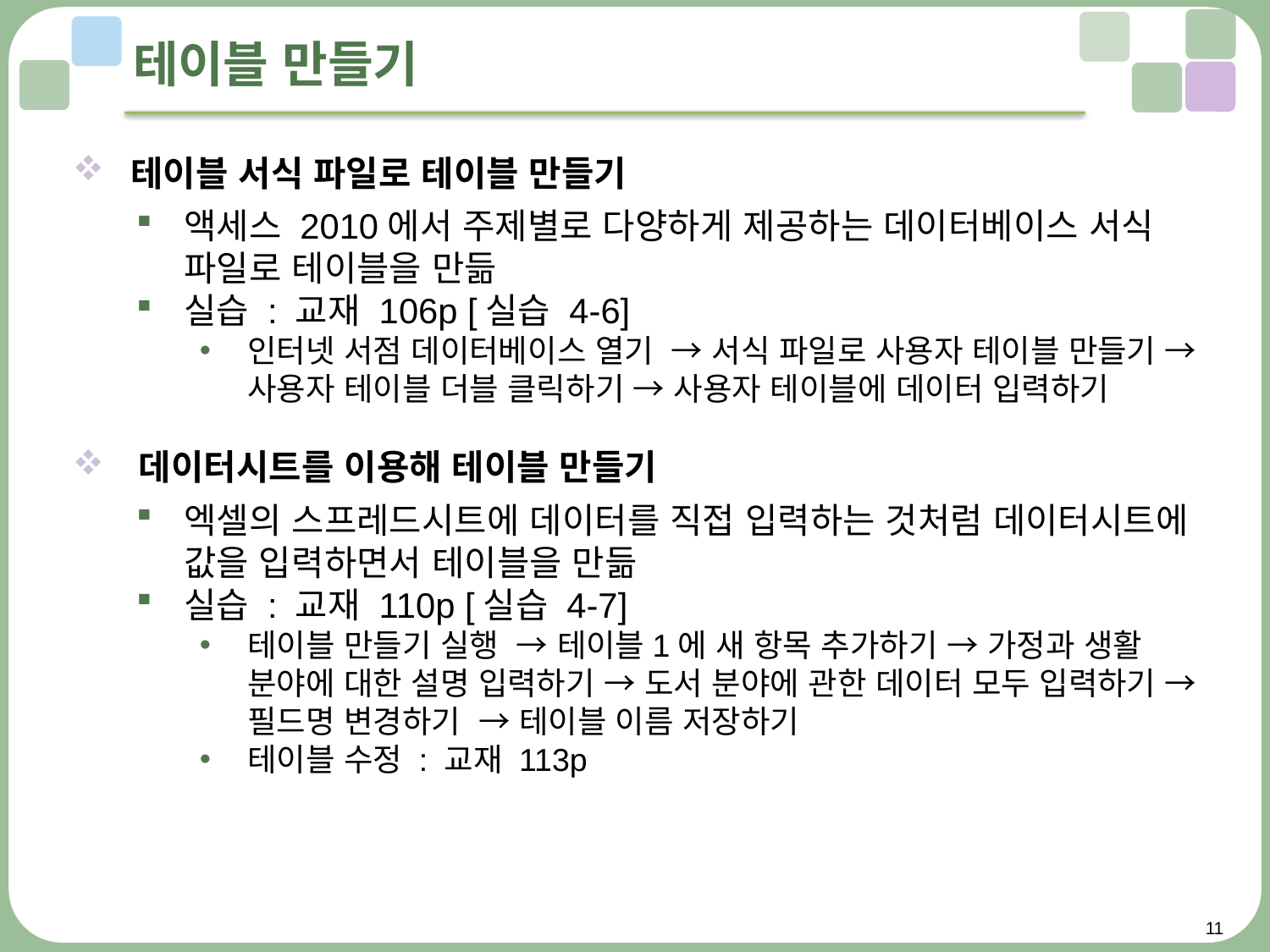

# 테이블 만들기
 테이블 서식 파일로 테이블 만들기
액세스 2010에서 주제별로 다양하게 제공하는 데이터베이스 서식 파일로 테이블을 만듦
실습 : 교재 106p [실습 4-6]
인터넷 서점 데이터베이스 열기  → 서식 파일로 사용자 테이블 만들기 → 사용자 테이블 더블 클릭하기 → 사용자 테이블에 데이터 입력하기

 데이터시트를 이용해 테이블 만들기
엑셀의 스프레드시트에 데이터를 직접 입력하는 것처럼 데이터시트에 값을 입력하면서 테이블을 만듦
실습 : 교재 110p [실습 4-7]
테이블 만들기 실행  → 테이블1에 새 항목 추가하기 → 가정과 생활 분야에 대한 설명 입력하기 → 도서 분야에 관한 데이터 모두 입력하기 → 필드명 변경하기  → 테이블 이름 저장하기
테이블 수정 : 교재 113p